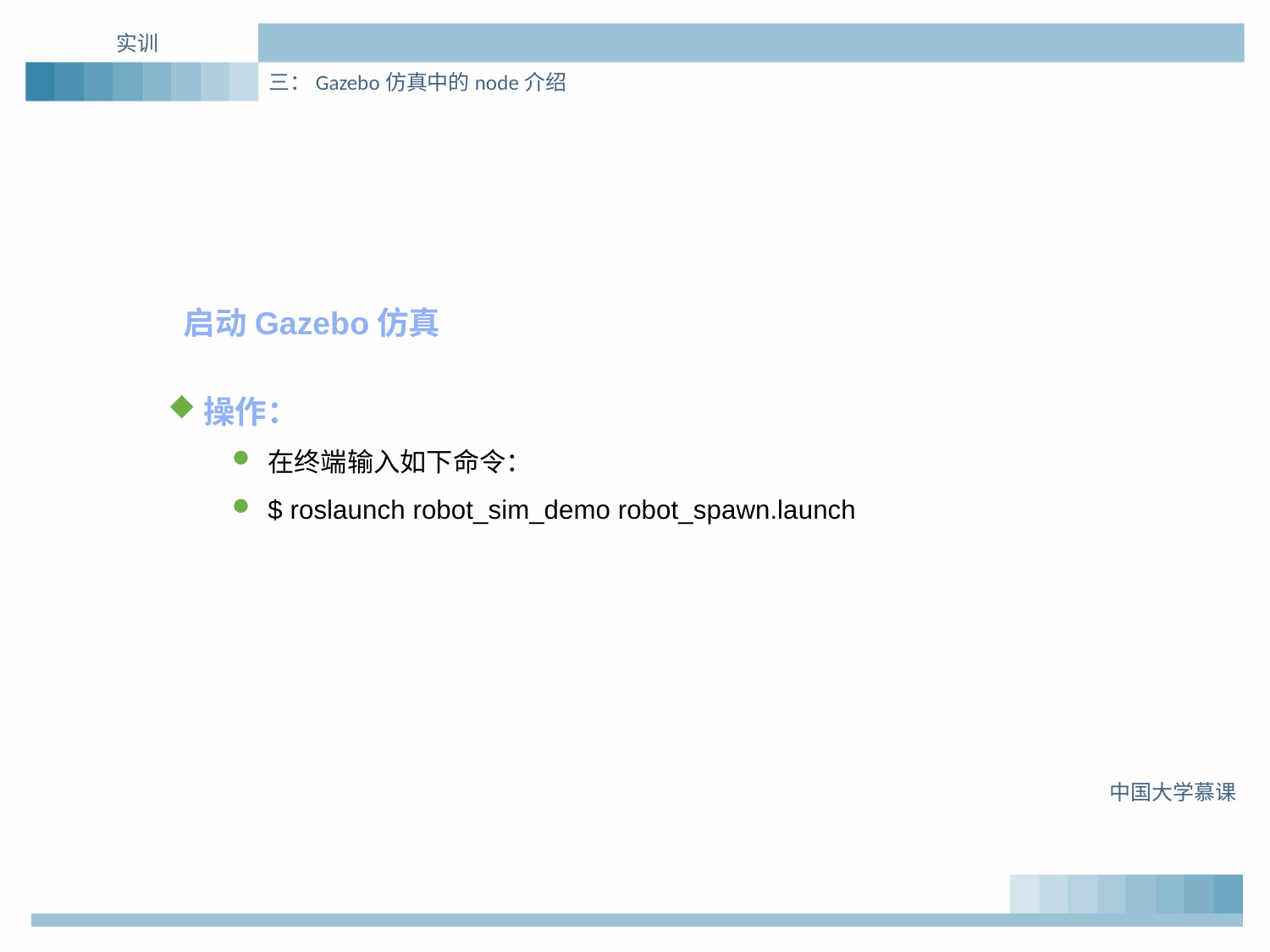

实训
三：Gazebo仿真中的node介绍
启动Gazebo仿真

操作：
在终端输入如下命令：
$ roslaunch robot_sim_demo robot_spawn.launch

中国大学慕课